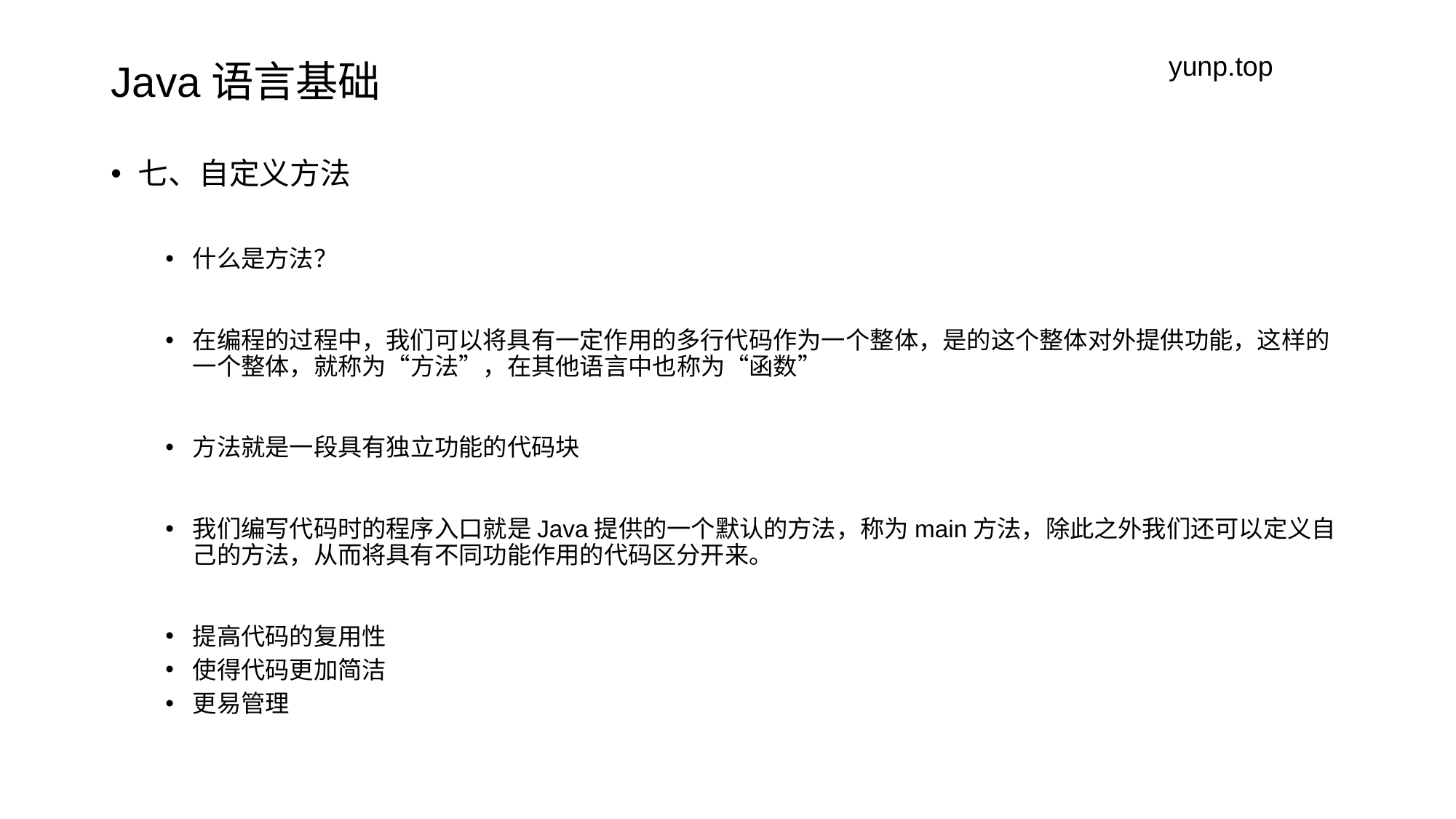

# Java语言基础
yunp.top
七、自定义方法

什么是方法？

在编程的过程中，我们可以将具有一定作用的多行代码作为一个整体，是的这个整体对外提供功能，这样的一个整体，就称为“方法”，在其他语言中也称为“函数”

方法就是一段具有独立功能的代码块

我们编写代码时的程序入口就是Java提供的一个默认的方法，称为main方法，除此之外我们还可以定义自己的方法，从而将具有不同功能作用的代码区分开来。

提高代码的复用性
使得代码更加简洁
更易管理